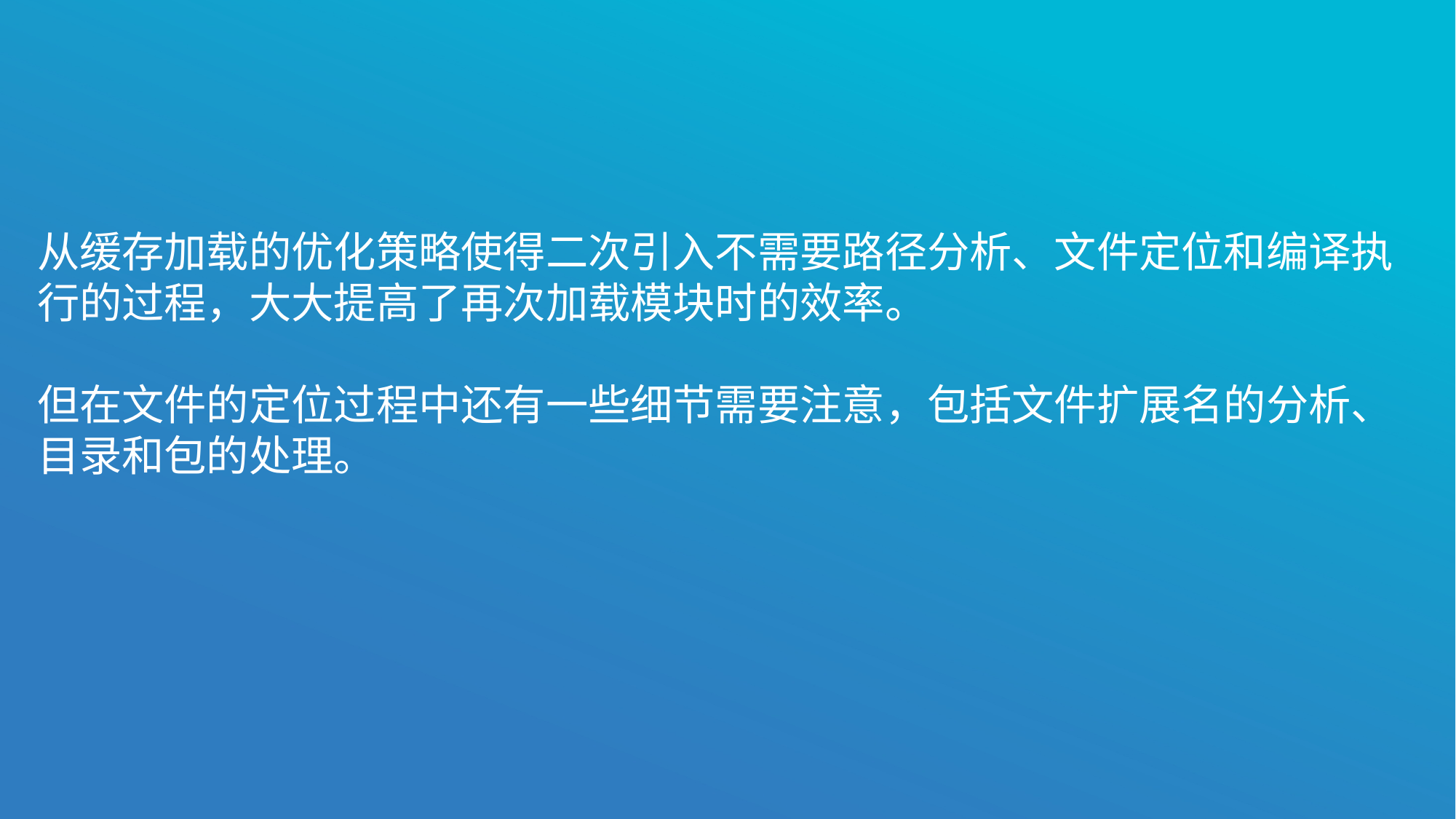

从缓存加载的优化策略使得二次引入不需要路径分析、文件定位和编译执行的过程，大大提高了再次加载模块时的效率。

但在文件的定位过程中还有一些细节需要注意，包括文件扩展名的分析、目录和包的处理。